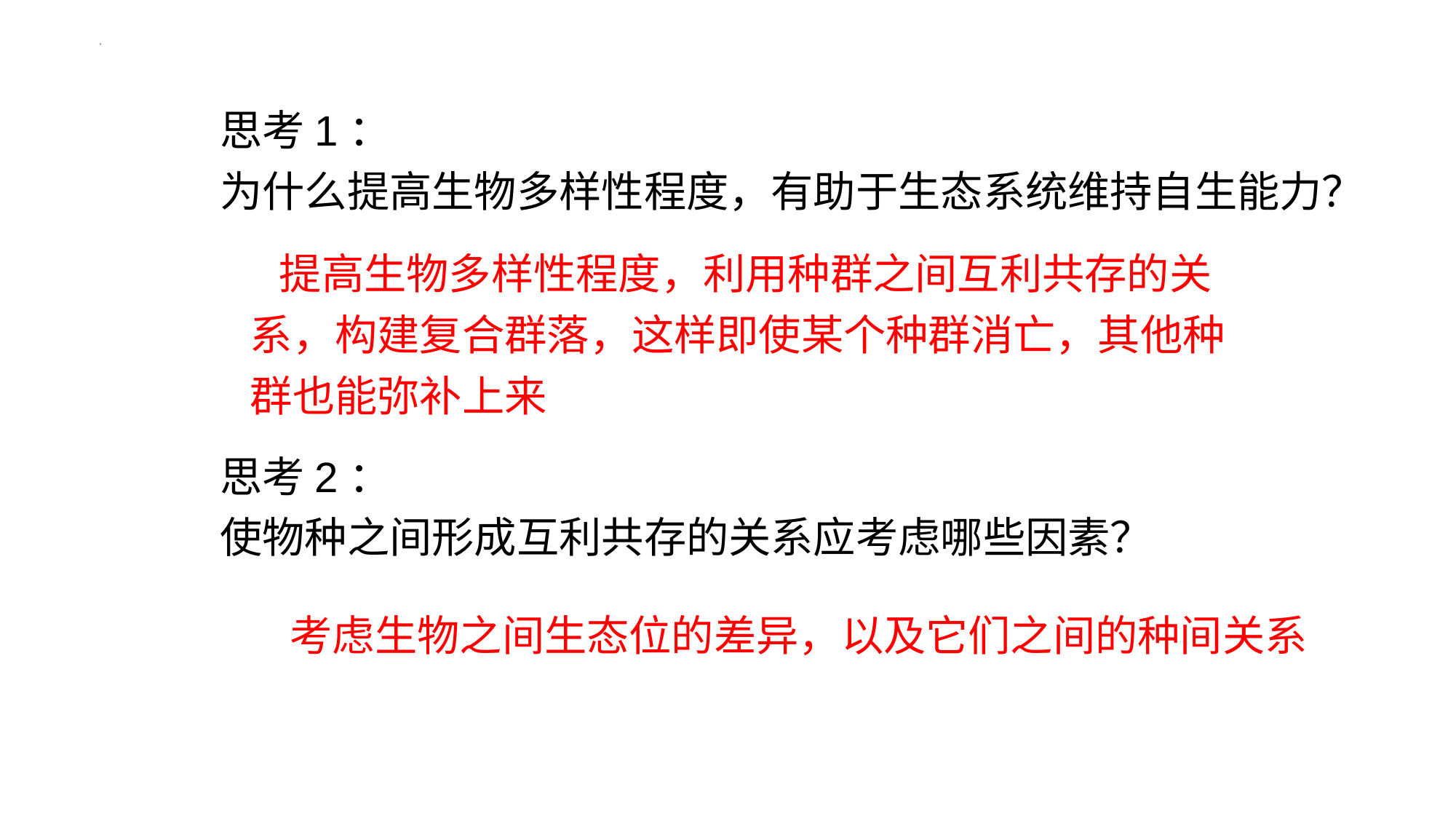

思考1：
为什么提高生物多样性程度，有助于生态系统维持自生能力？

思考2：
使物种之间形成互利共存的关系应考虑哪些因素？

  提高生物多样性程度，利用种群之间互利共存的关系，构建复合群落，这样即使某个种群消亡，其他种群也能弥补上来
  考虑生物之间生态位的差异，以及它们之间的种间关系